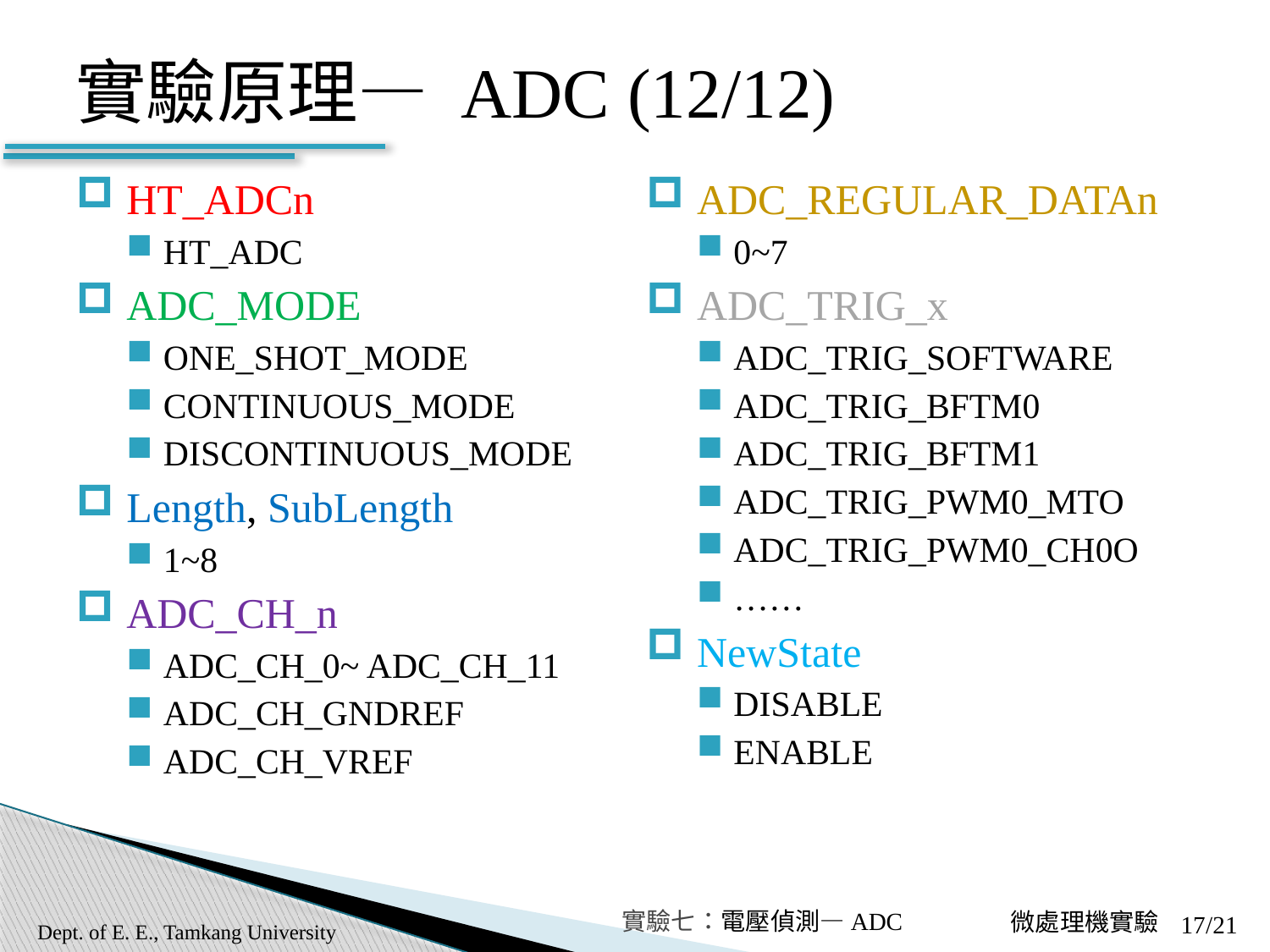

# 實驗原理— ADC (12/12)
HT_ADCn
HT_ADC
ADC_MODE
ONE_SHOT_MODE
CONTINUOUS_MODE
DISCONTINUOUS_MODE
Length, SubLength
1~8
ADC_CH_n
ADC_CH_0~ ADC_CH_11
ADC_CH_GNDREF
ADC_CH_VREF
ADC_REGULAR_DATAn
0~7
ADC_TRIG_x
ADC_TRIG_SOFTWARE
ADC_TRIG_BFTM0
ADC_TRIG_BFTM1
ADC_TRIG_PWM0_MTO
ADC_TRIG_PWM0_CH0O
……
NewState
DISABLE
ENABLE